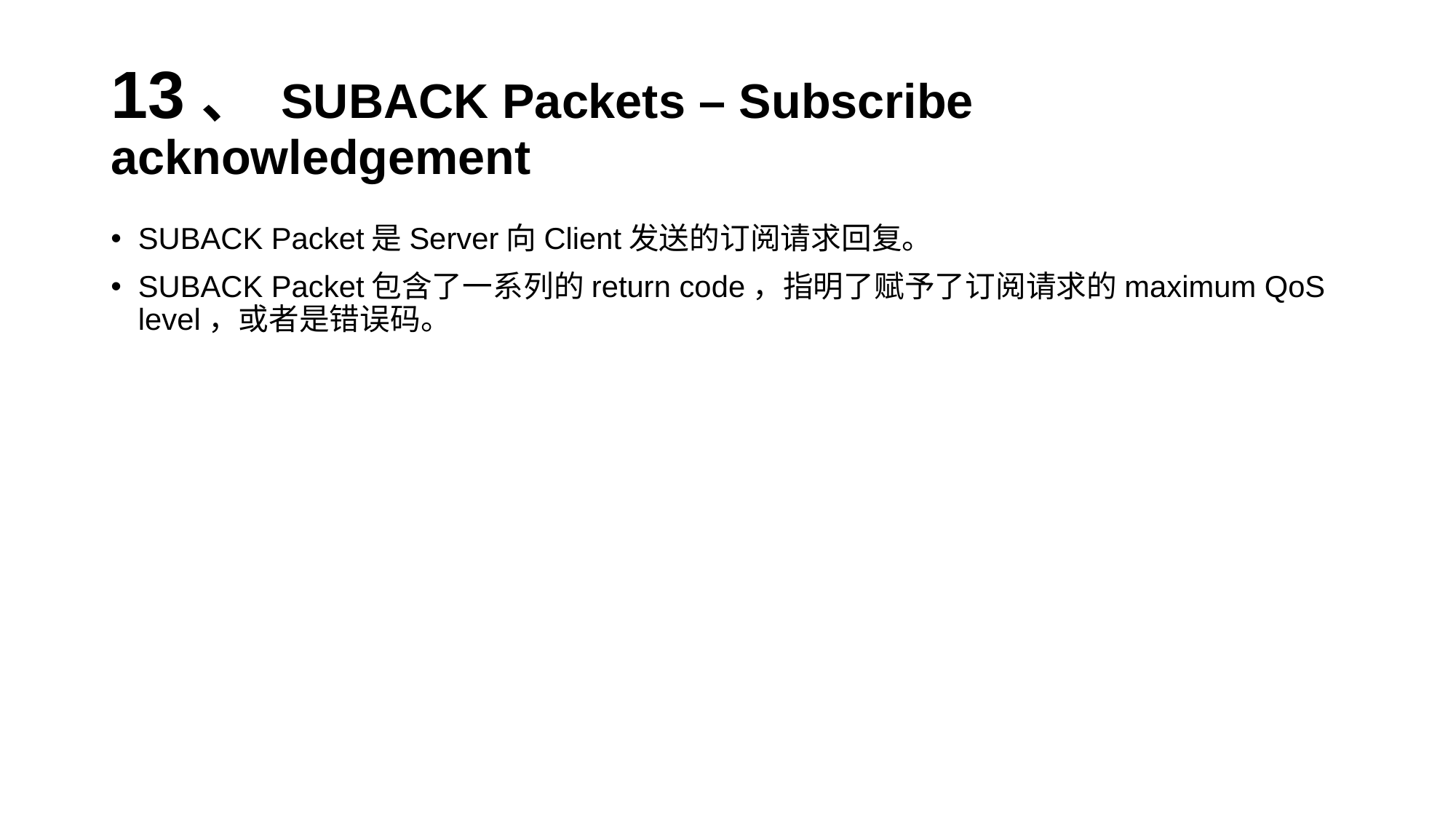

# 13、 SUBACK Packets – Subscribe acknowledgement
SUBACK Packet是Server向Client发送的订阅请求回复。
SUBACK Packet包含了一系列的return code，指明了赋予了订阅请求的maximum QoS level，或者是错误码。